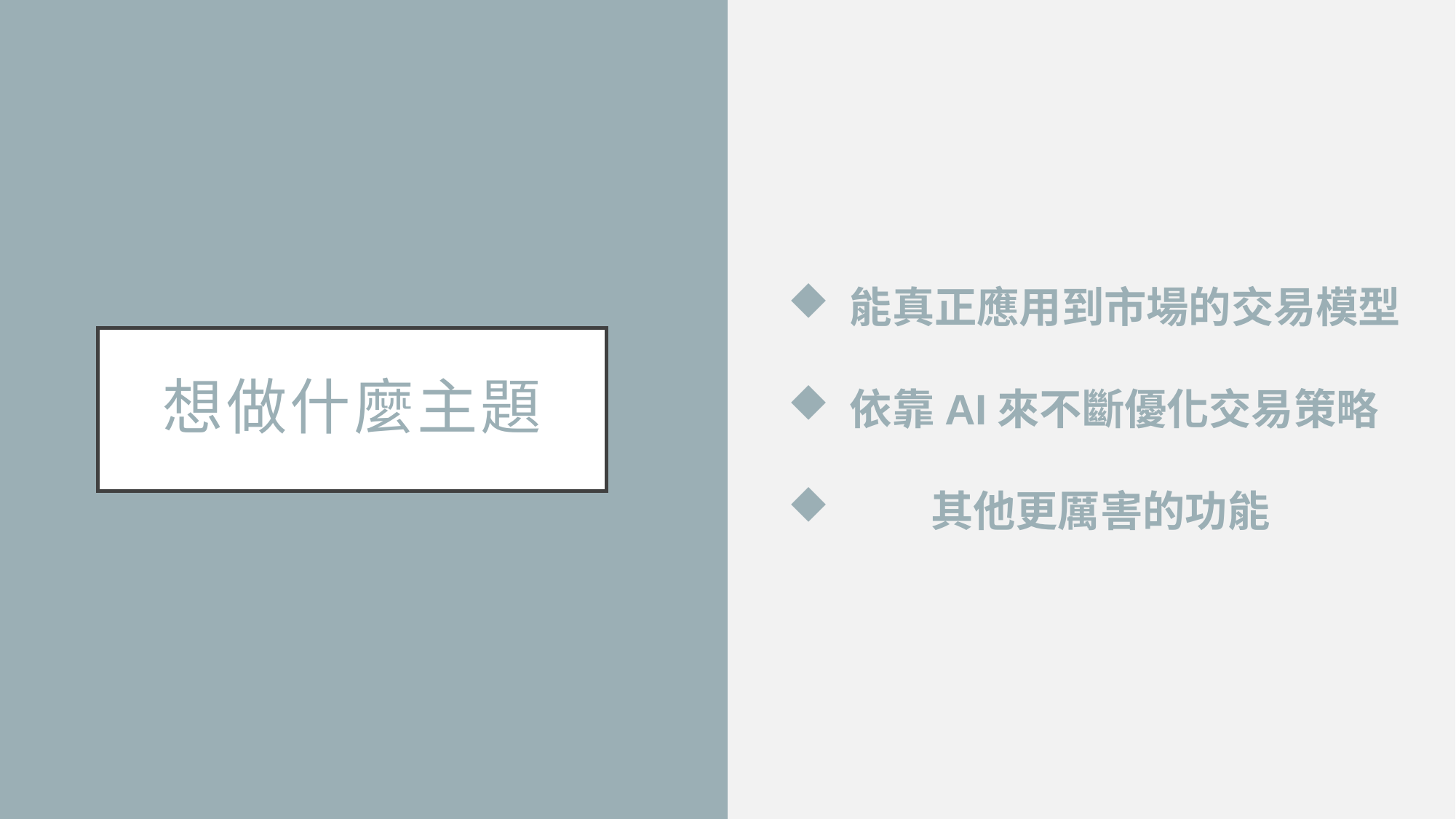

能真正應用到市場的交易模型

 依靠AI來不斷優化交易策略

 	其他更厲害的功能
# 想做什麼主題